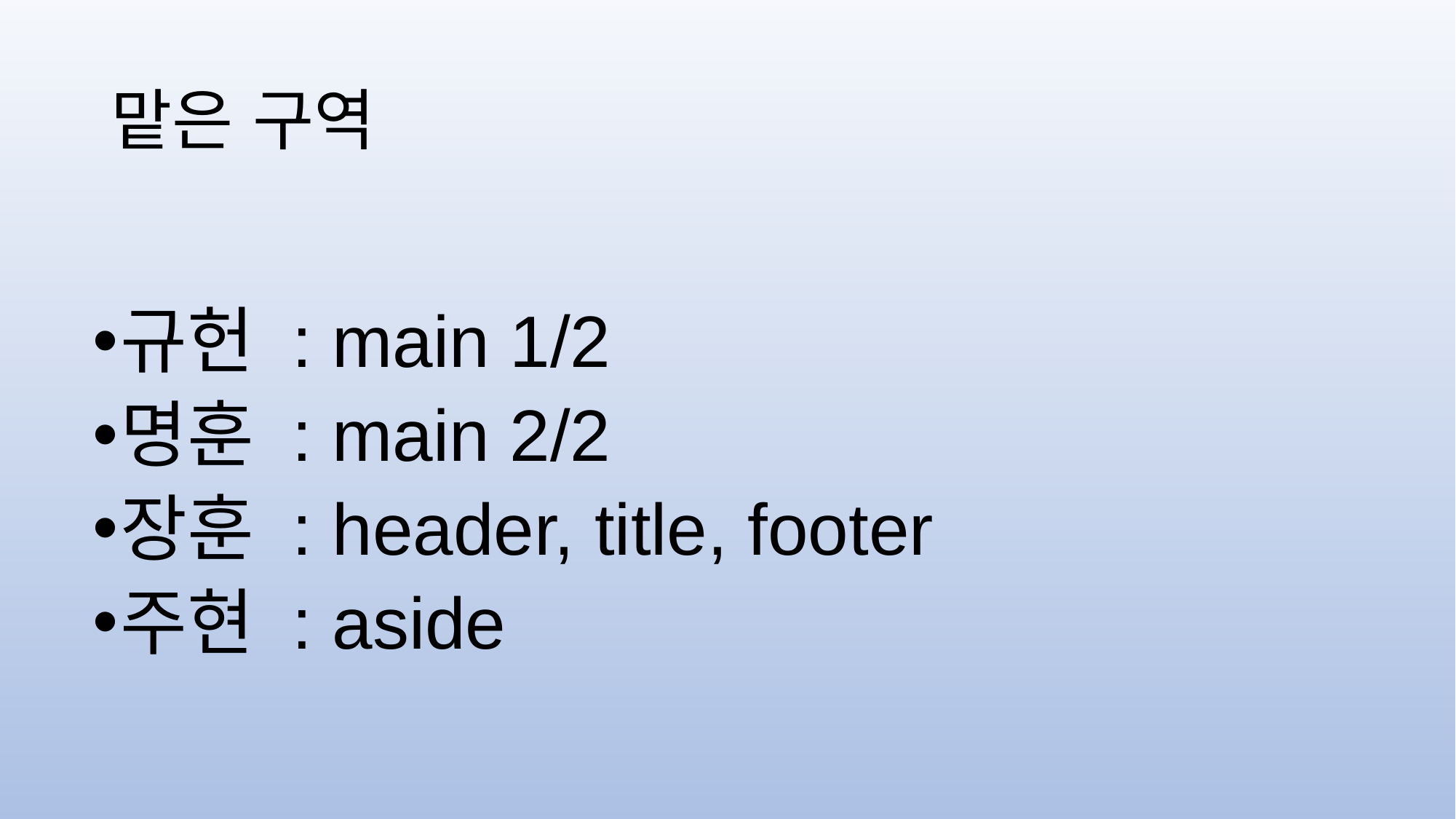

# 맡은 구역
규헌 : main 1/2
명훈 : main 2/2
장훈 : header, title, footer
주현 : aside